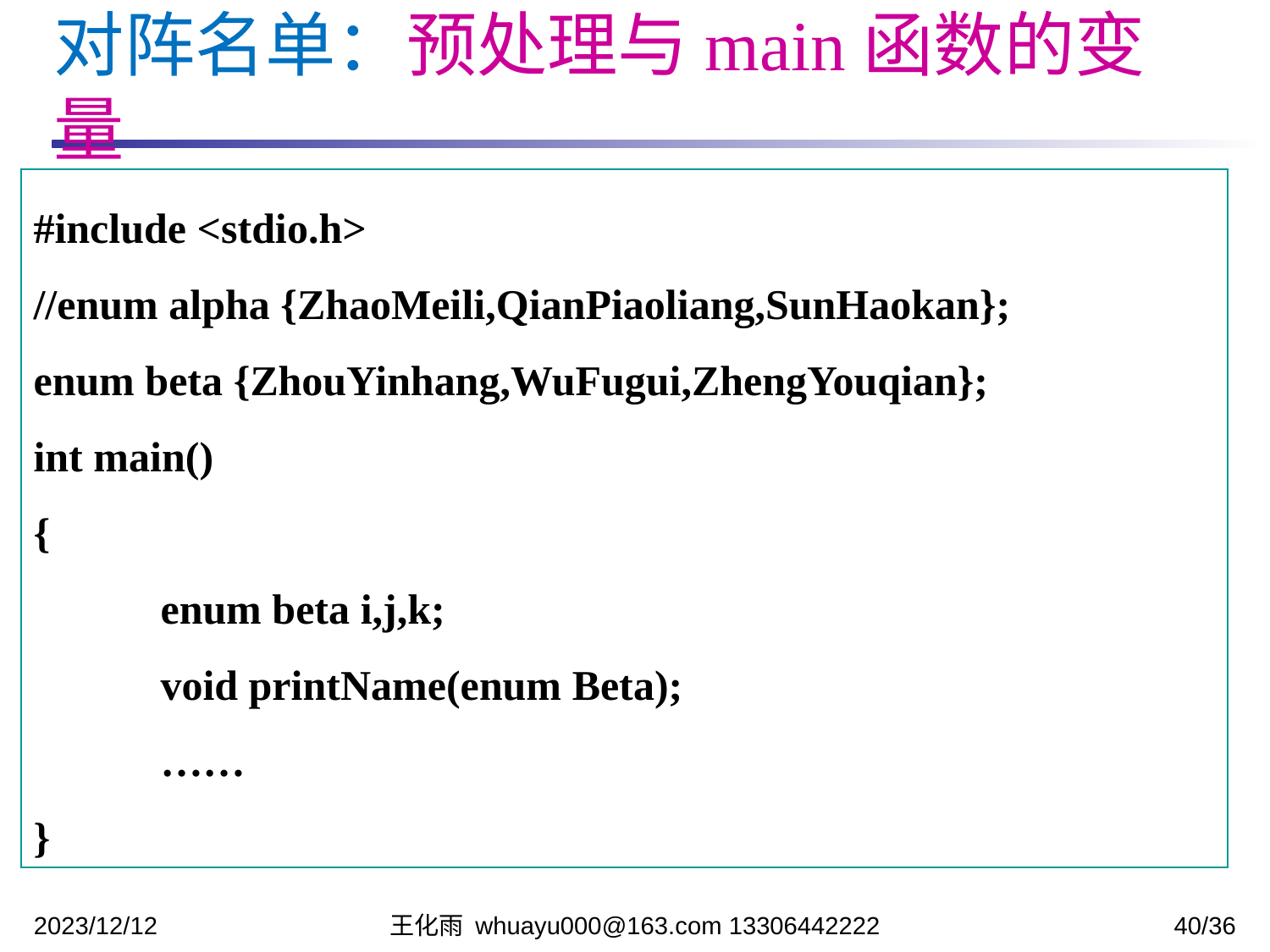

对阵名单：预处理与main函数的变量
#include <stdio.h>
//enum alpha {ZhaoMeili,QianPiaoliang,SunHaokan};
enum beta {ZhouYinhang,WuFugui,ZhengYouqian};
int main()
{
	enum beta i,j,k;
	void printName(enum Beta);
	……
}
2023/12/12
王化雨 whuayu000@163.com 13306442222
40/36